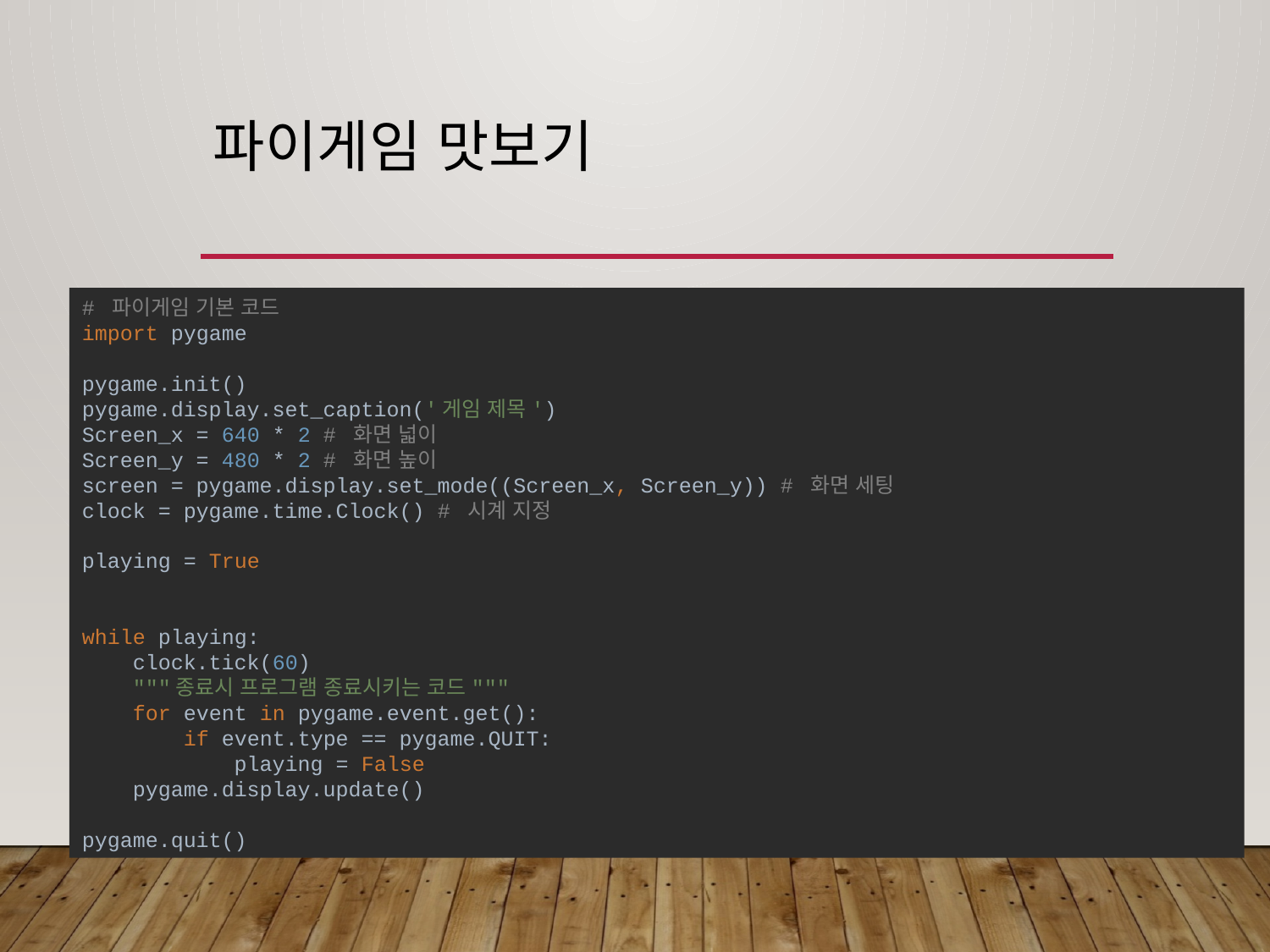

# 파이게임 맛보기
# 파이게임 기본 코드 import pygame pygame.init() pygame.display.set_caption('게임 제목') Screen_x = 640 * 2 # 화면 넓이 Screen_y = 480 * 2 # 화면 높이 screen = pygame.display.set_mode((Screen_x, Screen_y)) # 화면 세팅 clock = pygame.time.Clock() # 시계 지정 playing = True while playing: clock.tick(60) """종료시 프로그램 종료시키는 코드""" for event in pygame.event.get(): if event.type == pygame.QUIT: playing = False pygame.display.update() pygame.quit()